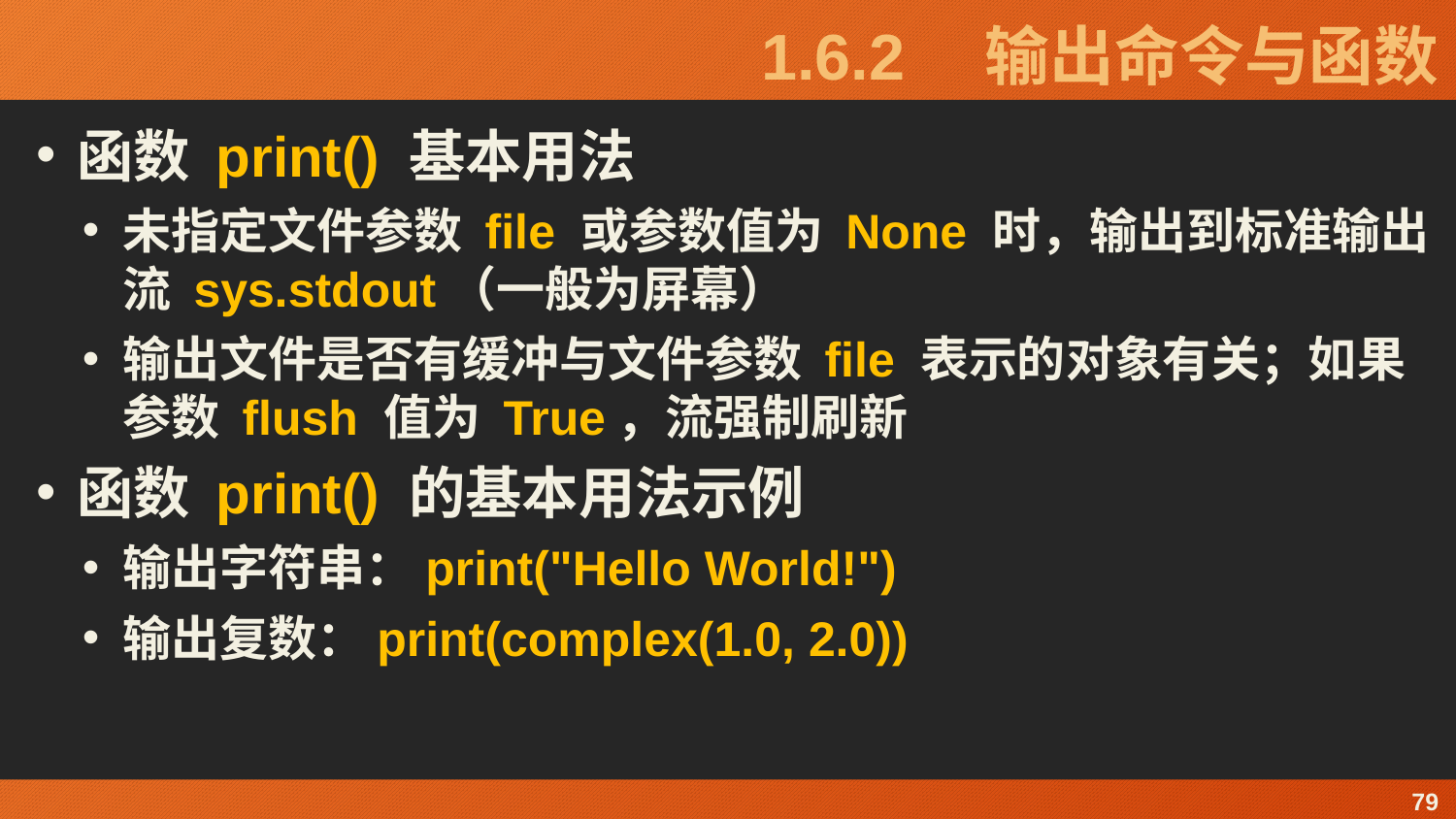

# 1.6.2　输出命令与函数
函数 print() 基本用法
未指定文件参数 file 或参数值为 None 时，输出到标准输出流 sys.stdout（一般为屏幕）
输出文件是否有缓冲与文件参数 file 表示的对象有关；如果参数 flush 值为 True，流强制刷新
函数 print() 的基本用法示例
输出字符串：print("Hello World!")
输出复数：print(complex(1.0, 2.0))
79